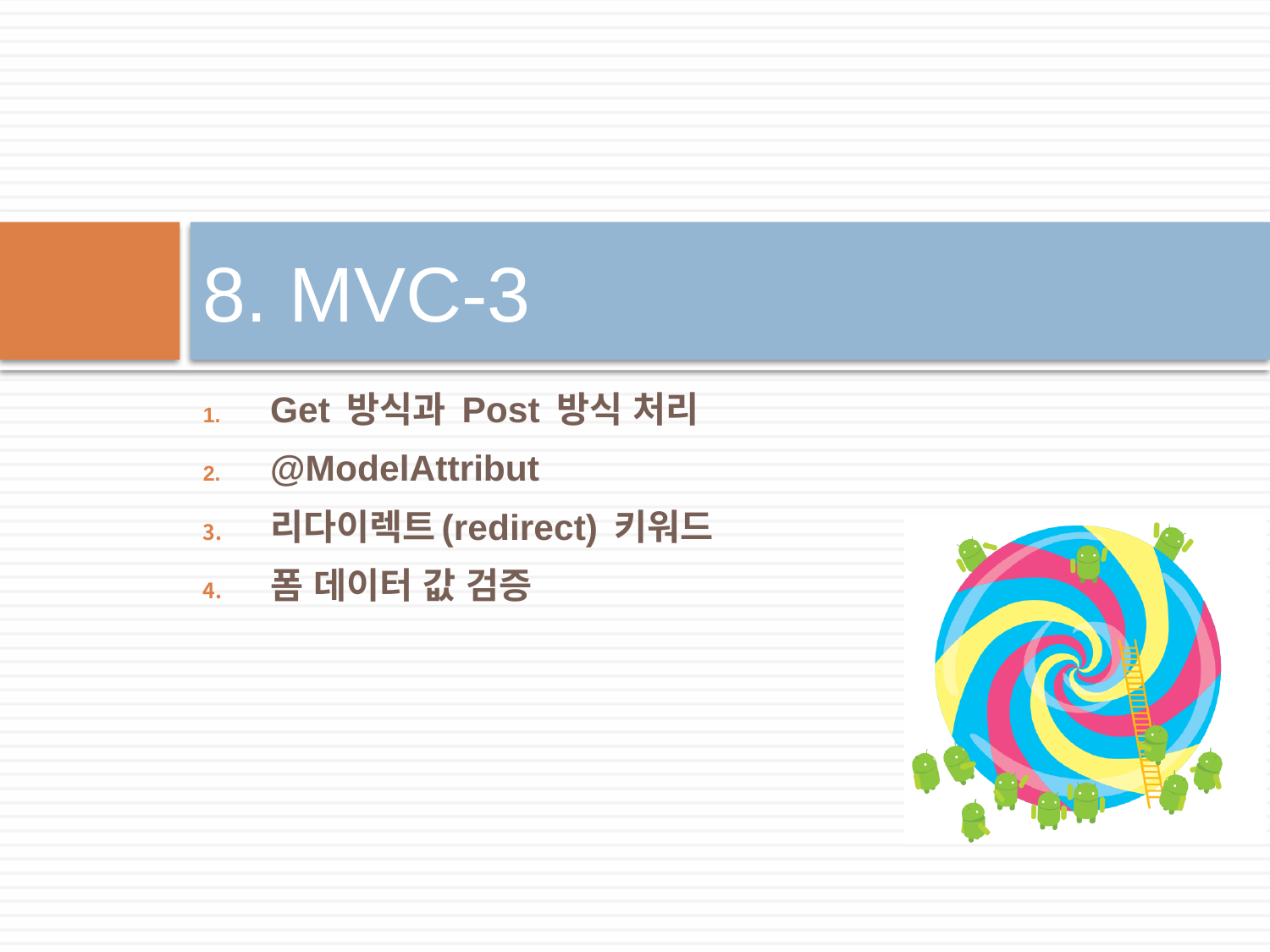

# 8. MVC-3
Get 방식과 Post 방식 처리
@ModelAttribut
리다이렉트(redirect) 키워드
폼 데이터 값 검증